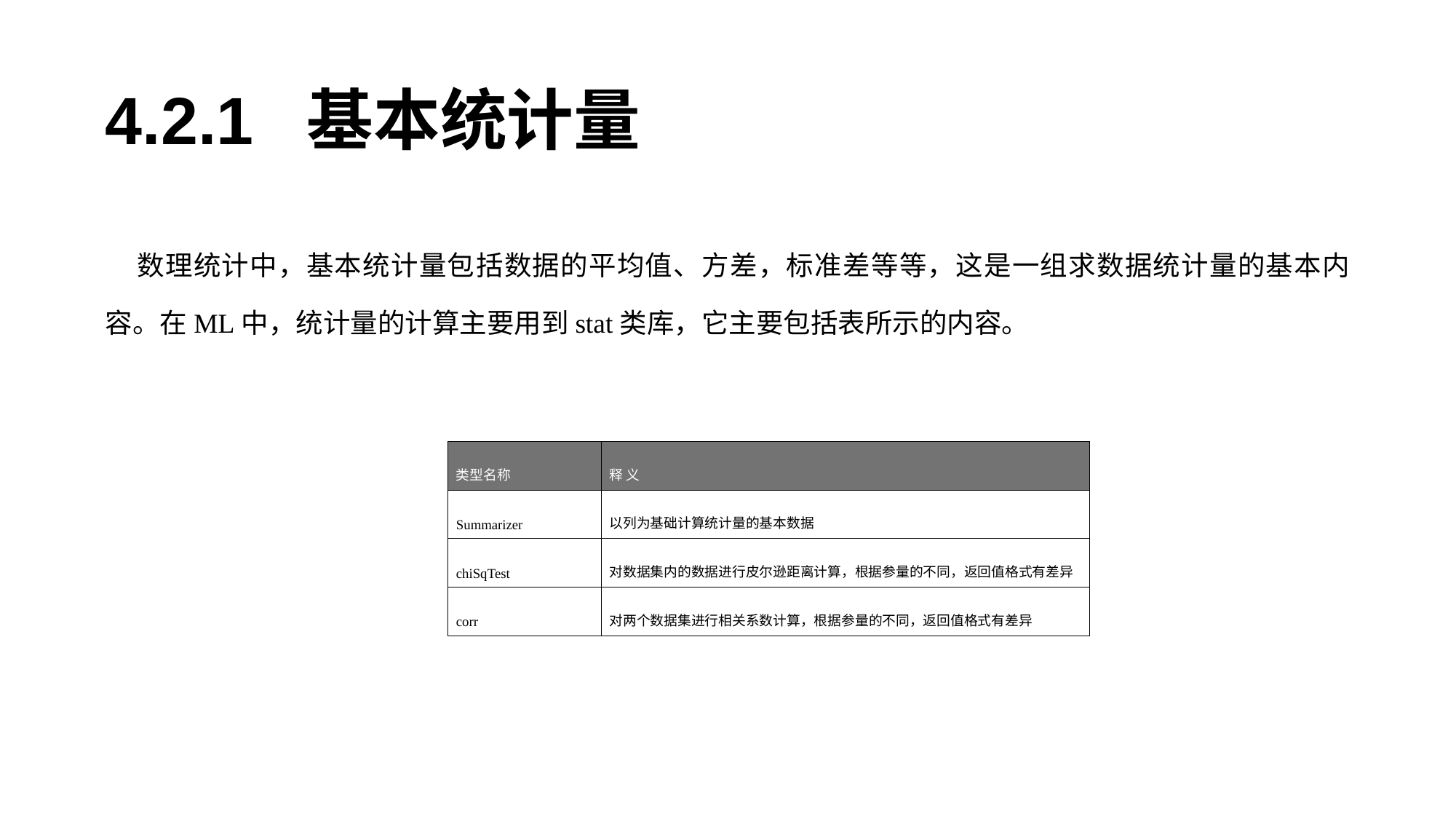

# 4.2.1  基本统计量
数理统计中，基本统计量包括数据的平均值、方差，标准差等等，这是一组求数据统计量的基本内容。在ML中，统计量的计算主要用到stat类库，它主要包括表所示的内容。
| 类型名称 | 释 义 |
| --- | --- |
| Summarizer | 以列为基础计算统计量的基本数据 |
| chiSqTest | 对数据集内的数据进行皮尔逊距离计算，根据参量的不同，返回值格式有差异 |
| corr | 对两个数据集进行相关系数计算，根据参量的不同，返回值格式有差异 |